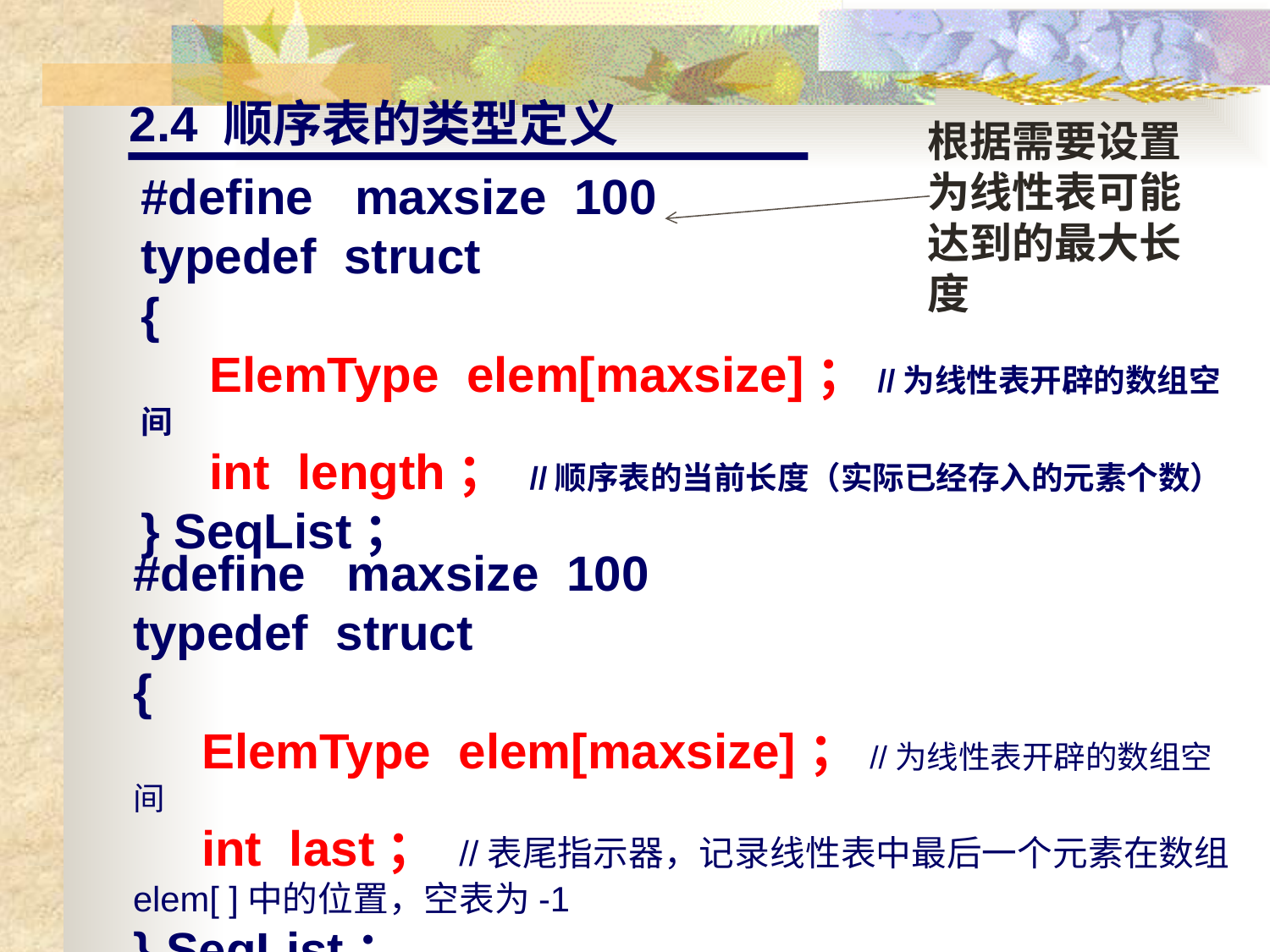

2.4 顺序表的类型定义

根据需要设置为线性表可能达到的最大长度
#define   maxsize  100
typedef  struct
{
     ElemType  elem[maxsize]；//为线性表开辟的数组空间
     int  length； //顺序表的当前长度（实际已经存入的元素个数）
} SeqList；
#define   maxsize  100
typedef  struct
{
     ElemType  elem[maxsize]；//为线性表开辟的数组空间
     int  last； //表尾指示器，记录线性表中最后一个元素在数组elem[ ]中的位置，空表为-1
} SeqList；
14